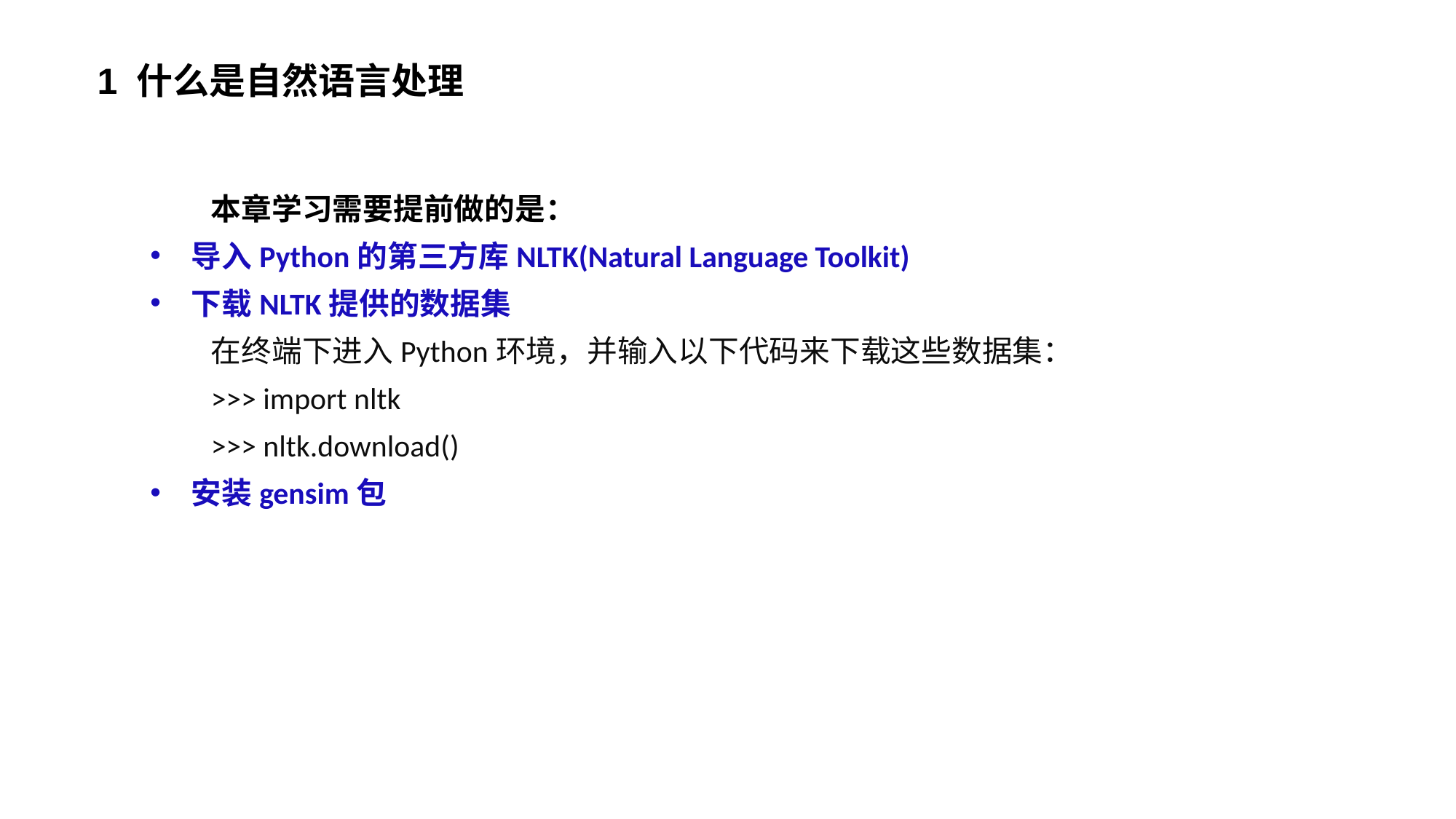

1 什么是自然语言处理
本章学习需要提前做的是：
导入Python的第三方库NLTK(Natural Language Toolkit)
下载NLTK提供的数据集
在终端下进入Python环境，并输入以下代码来下载这些数据集：
>>> import nltk
>>> nltk.download()
安装gensim包